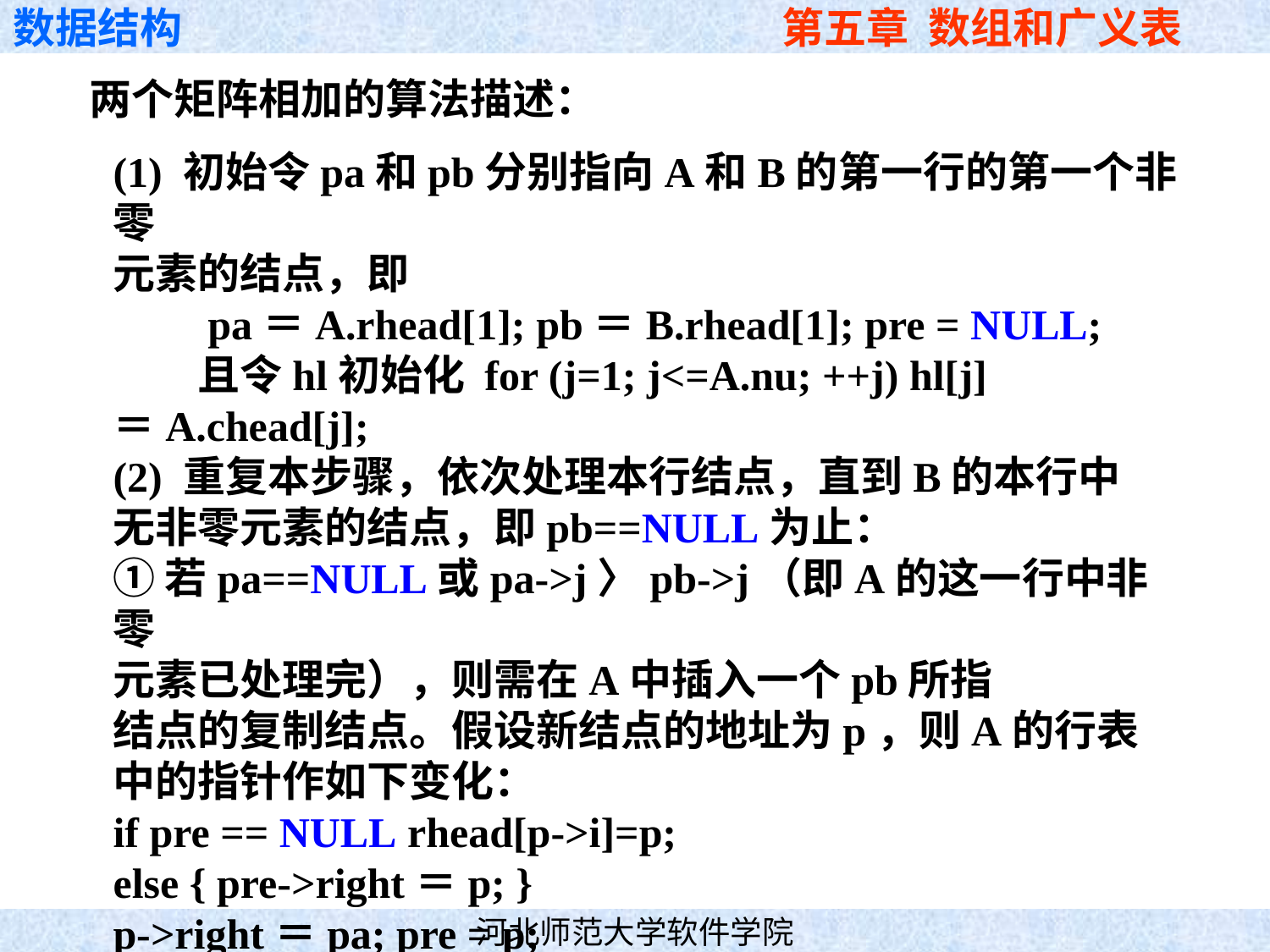

两个矩阵相加的算法描述：
(1) 初始令pa和pb分别指向A和B的第一行的第一个非零
元素的结点，即
　　pa＝A.rhead[1]; pb＝B.rhead[1]; pre = NULL;
　　且令hl初始化 for (j=1; j<=A.nu; ++j) hl[j]
＝A.chead[j];
(2) 重复本步骤，依次处理本行结点，直到B的本行中
无非零元素的结点，即pb==NULL为止：
① 若pa==NULL或pa->j〉pb->j（即A的这一行中非零
元素已处理完），则需在A中插入一个pb所指
结点的复制结点。假设新结点的地址为p，则A的行表
中的指针作如下变化：
if pre == NULL rhead[p->i]=p;
else { pre->right＝p; }
p->right＝pa; pre = p;